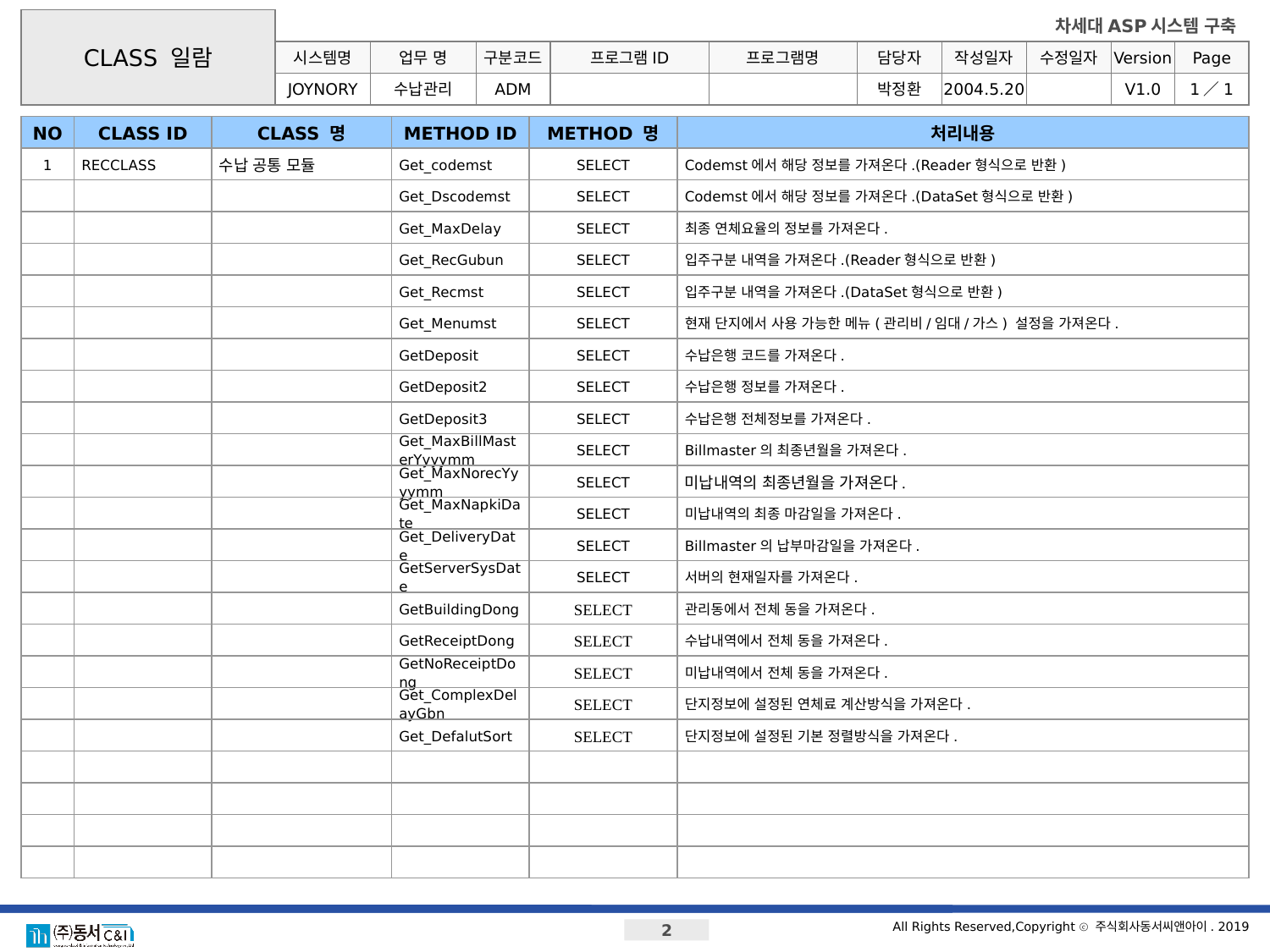

CLASS 일람
NO
CLASS ID
CLASS 명
METHOD ID
METHOD 명
처리내용
1
RECCLASS
수납 공통 모듈
Get_codemst
SELECT
Codemst에서 해당 정보를 가져온다.(Reader형식으로 반환)

Get_Dscodemst
SELECT
Codemst에서 해당 정보를 가져온다.(DataSet형식으로 반환)

Get_MaxDelay
SELECT
최종 연체요율의 정보를 가져온다.

Get_RecGubun
SELECT
입주구분 내역을 가져온다.(Reader형식으로 반환)

Get_Recmst
SELECT
입주구분 내역을 가져온다.(DataSet형식으로 반환)

Get_Menumst
SELECT
현재 단지에서 사용 가능한 메뉴(관리비/임대/가스) 설정을 가져온다.

GetDeposit
SELECT
수납은행 코드를 가져온다.

GetDeposit2
SELECT
수납은행 정보를 가져온다.

GetDeposit3
SELECT
수납은행 전체정보를 가져온다.

Get_MaxBillMasterYyyymm
SELECT
Billmaster의 최종년월을 가져온다.

Get_MaxNorecYyyymm
SELECT
미납내역의 최종년월을 가져온다.

Get_MaxNapkiDate
SELECT
미납내역의 최종 마감일을 가져온다.

Get_DeliveryDate
SELECT
Billmaster의 납부마감일을 가져온다.

GetServerSysDate
SELECT
서버의 현재일자를 가져온다.

GetBuildingDong
SELECT
관리동에서 전체 동을 가져온다.

GetReceiptDong
SELECT
수납내역에서 전체 동을 가져온다.

GetNoReceiptDong
SELECT
미납내역에서 전체 동을 가져온다.

Get_ComplexDelayGbn
SELECT
단지정보에 설정된 연체료 계산방식을 가져온다.

Get_DefalutSort
SELECT
단지정보에 설정된 기본 정렬방식을 가져온다.